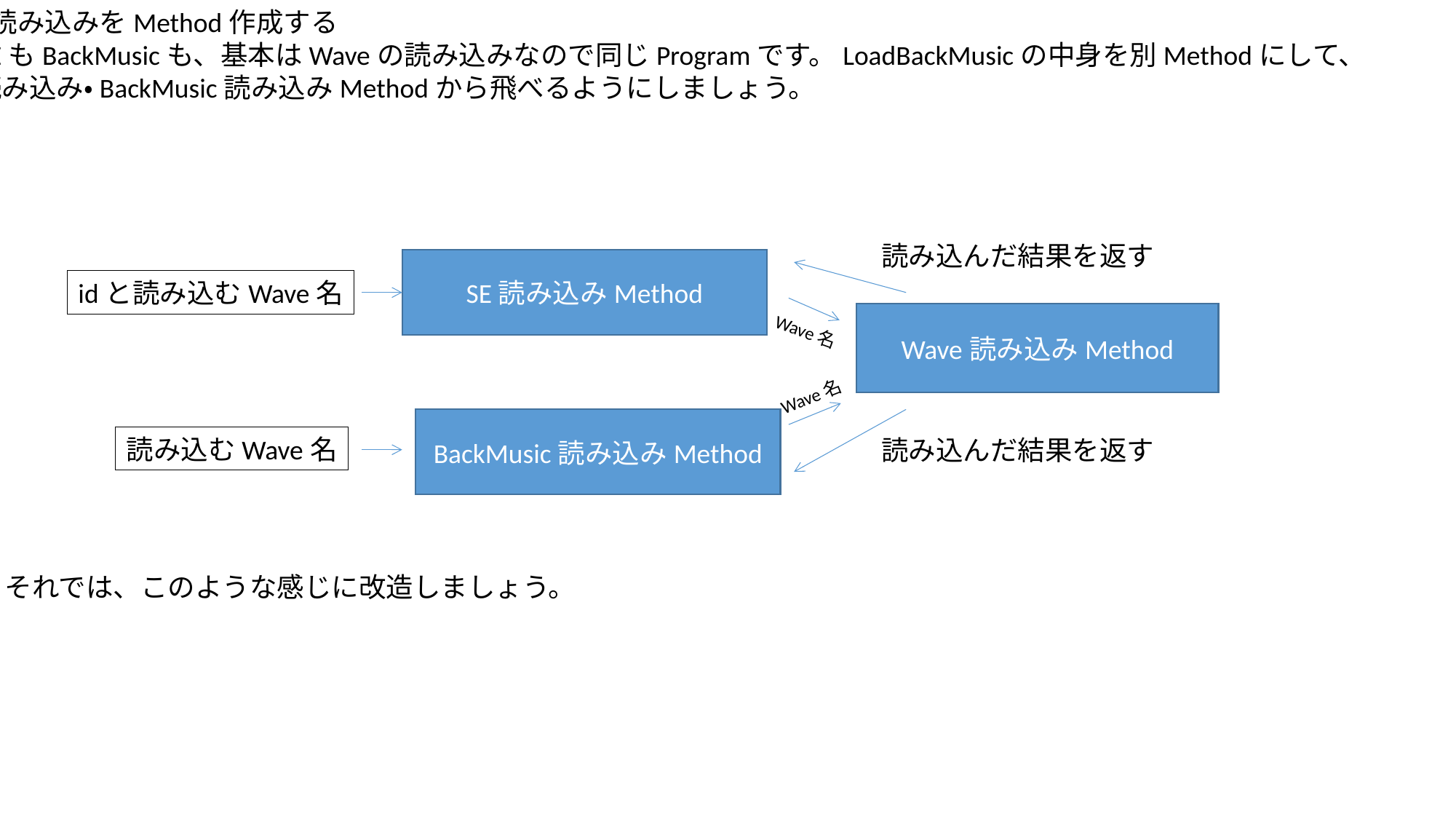

・SE読み込みをMethod作成する
　SEもBackMusicも、基本はWaveの読み込みなので同じProgramです。LoadBackMusicの中身を別Methodにして、
SE読み込み・BackMusic読み込みMethodから飛べるようにしましょう。
読み込んだ結果を返す
SE読み込みMethod
idと読み込むWave名
Wave読み込みMethod
Wave名
Wave名
BackMusic読み込みMethod
読み込むWave名
読み込んだ結果を返す
それでは、このような感じに改造しましょう。